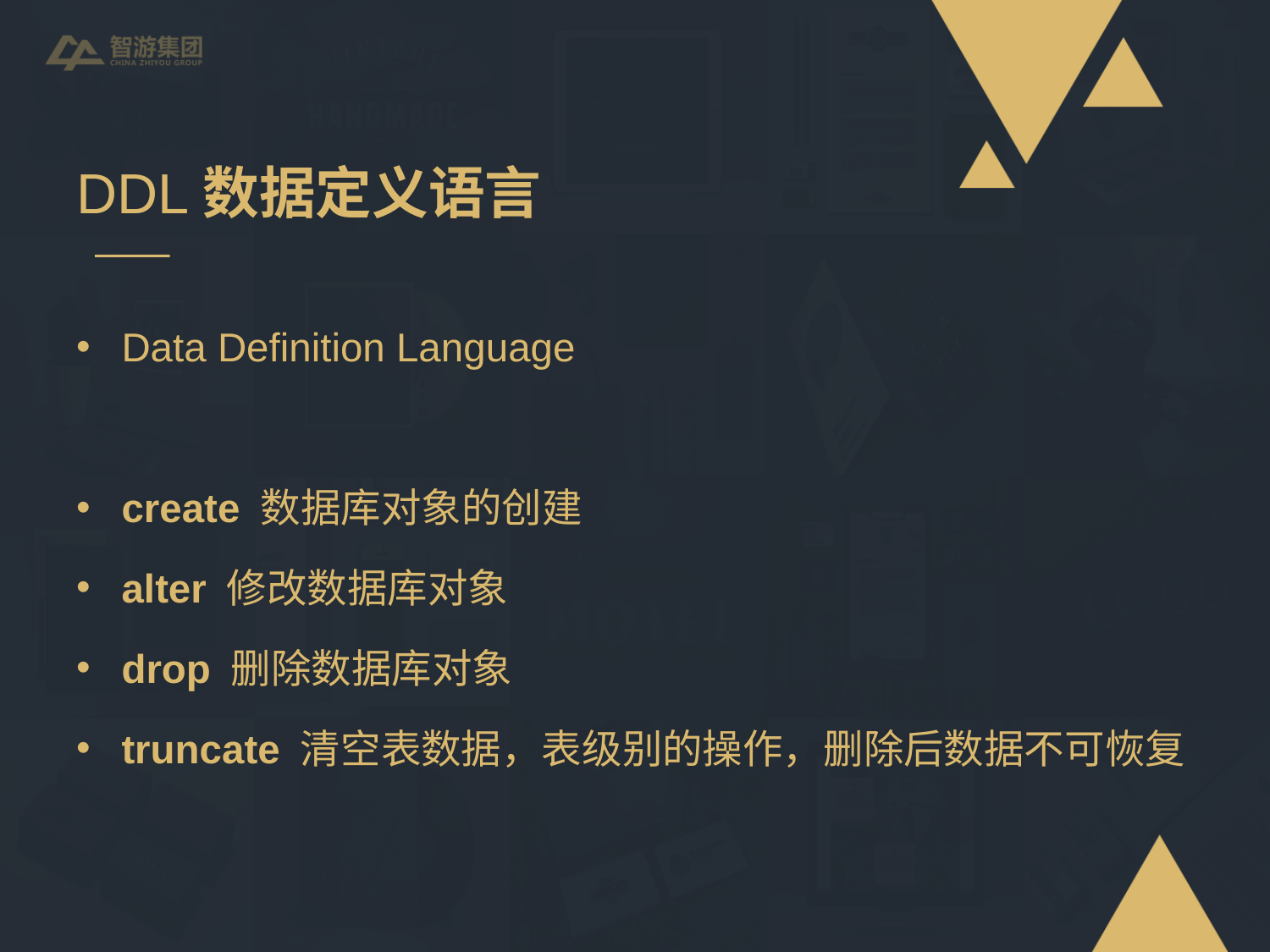

# DDL数据定义语言
Data Definition Language

create 数据库对象的创建
alter 修改数据库对象
drop 删除数据库对象
truncate 清空表数据，表级别的操作，删除后数据不可恢复